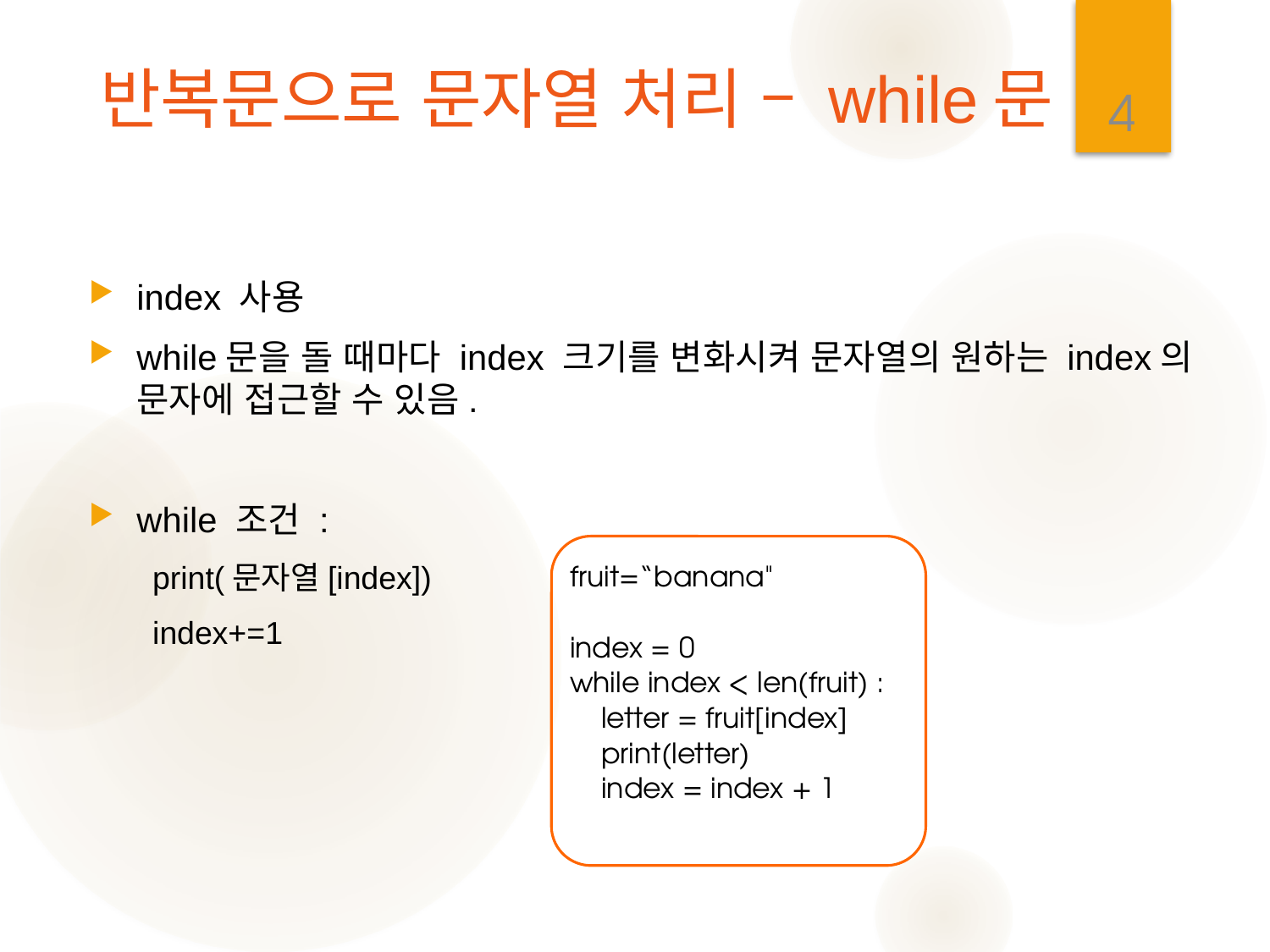

4
# 반복문으로 문자열 처리 – while문
index 사용
while문을 돌 때마다 index 크기를 변화시켜 문자열의 원하는 index의 문자에 접근할 수 있음.

while 조건 :
print(문자열[index])
index+=1

fruit=“banana"

index = 0
while index < len(fruit) :
    letter = fruit[index]
    print(letter)
    index = index + 1